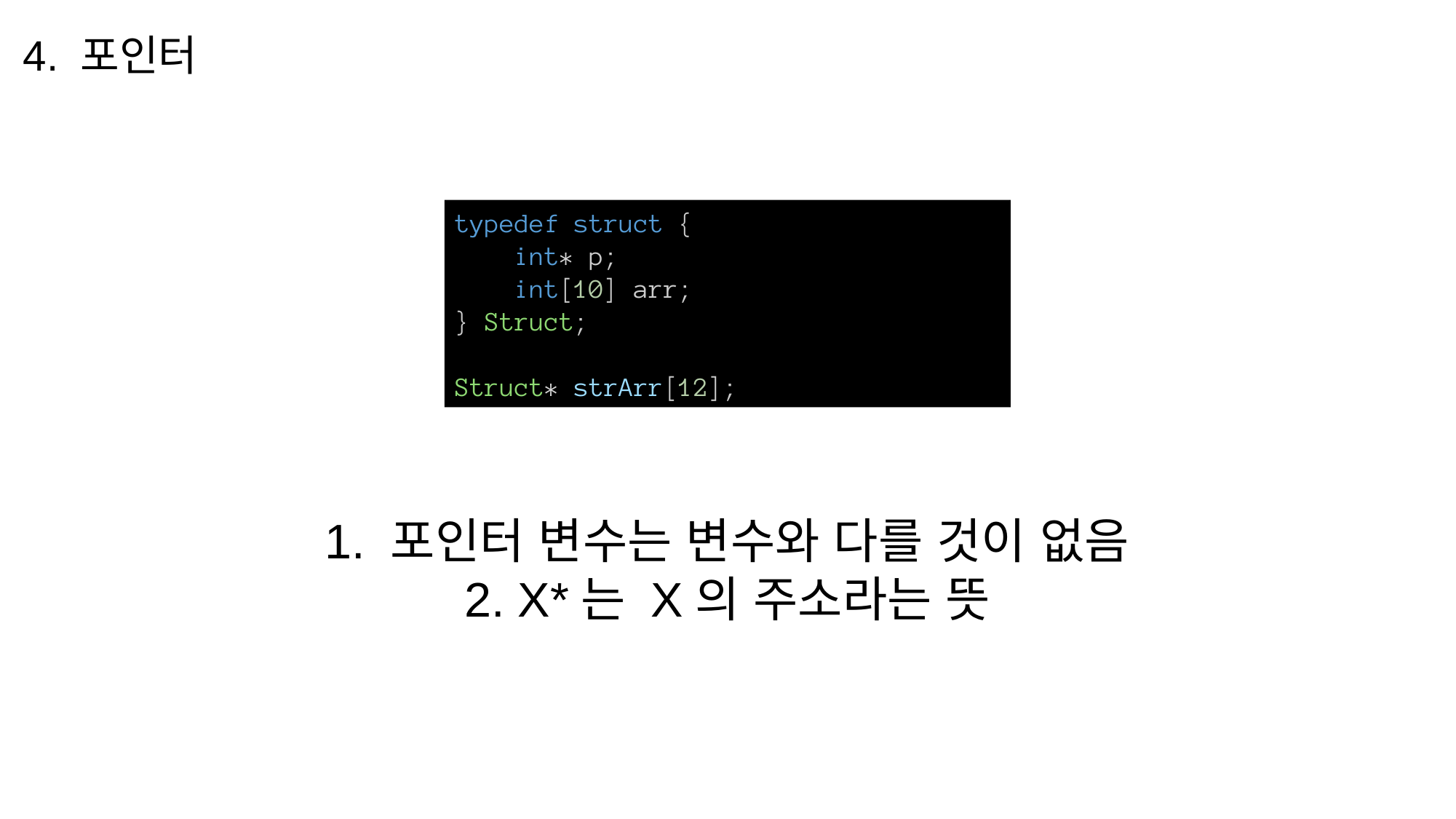

4. 포인터
typedef struct {
    int* p;
    int[10] arr;
} Struct;
Struct* strArr[12];
1. 포인터 변수는 변수와 다를 것이 없음
2. X*는 X의 주소라는 뜻